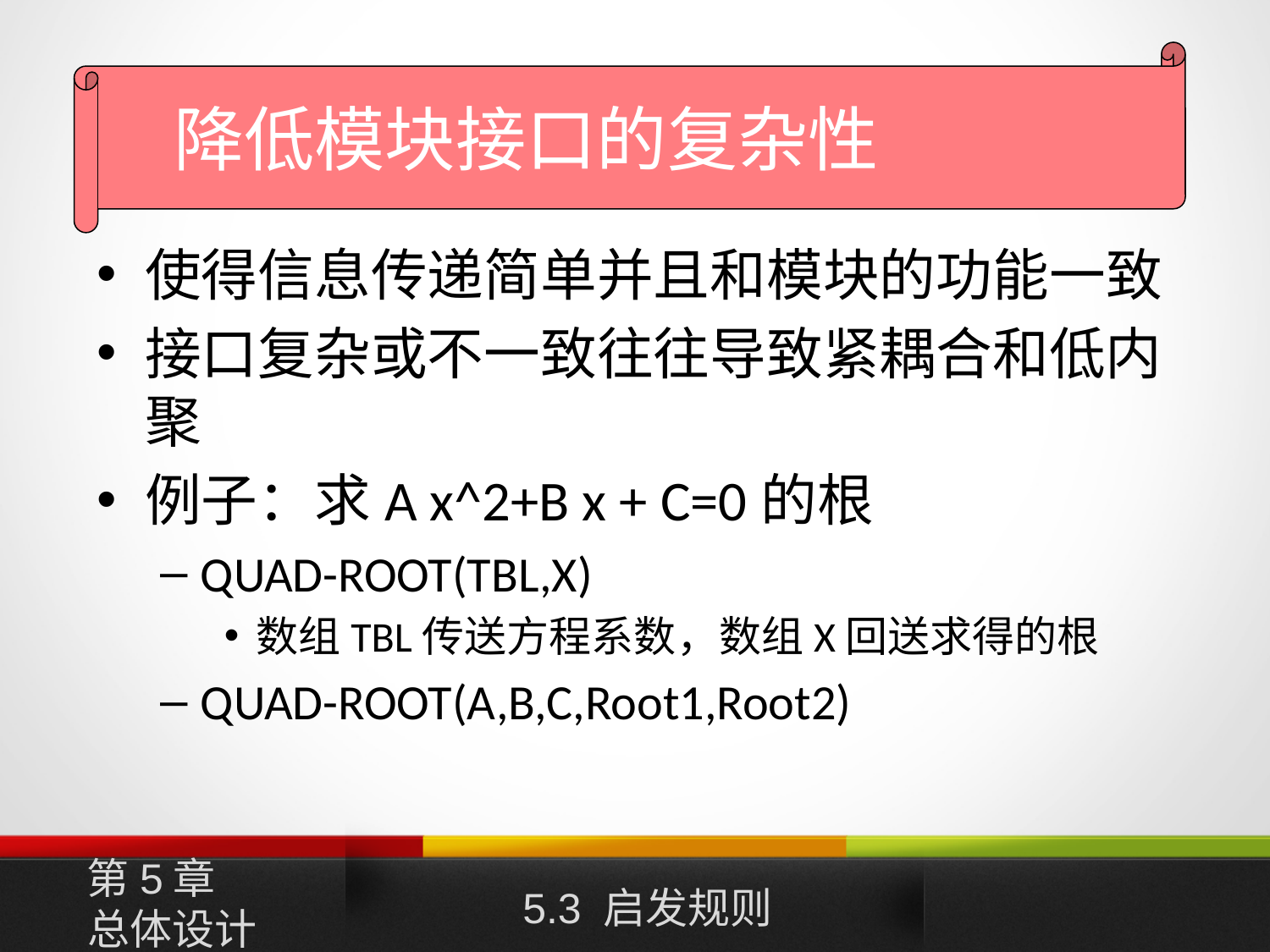

降低模块接口的复杂性
使得信息传递简单并且和模块的功能一致
接口复杂或不一致往往导致紧耦合和低内聚
例子：求A x^2+B x + C=0的根
QUAD-ROOT(TBL,X)
数组TBL传送方程系数，数组X回送求得的根
QUAD-ROOT(A,B,C,Root1,Root2)
第5章
总体设计
5.3 启发规则